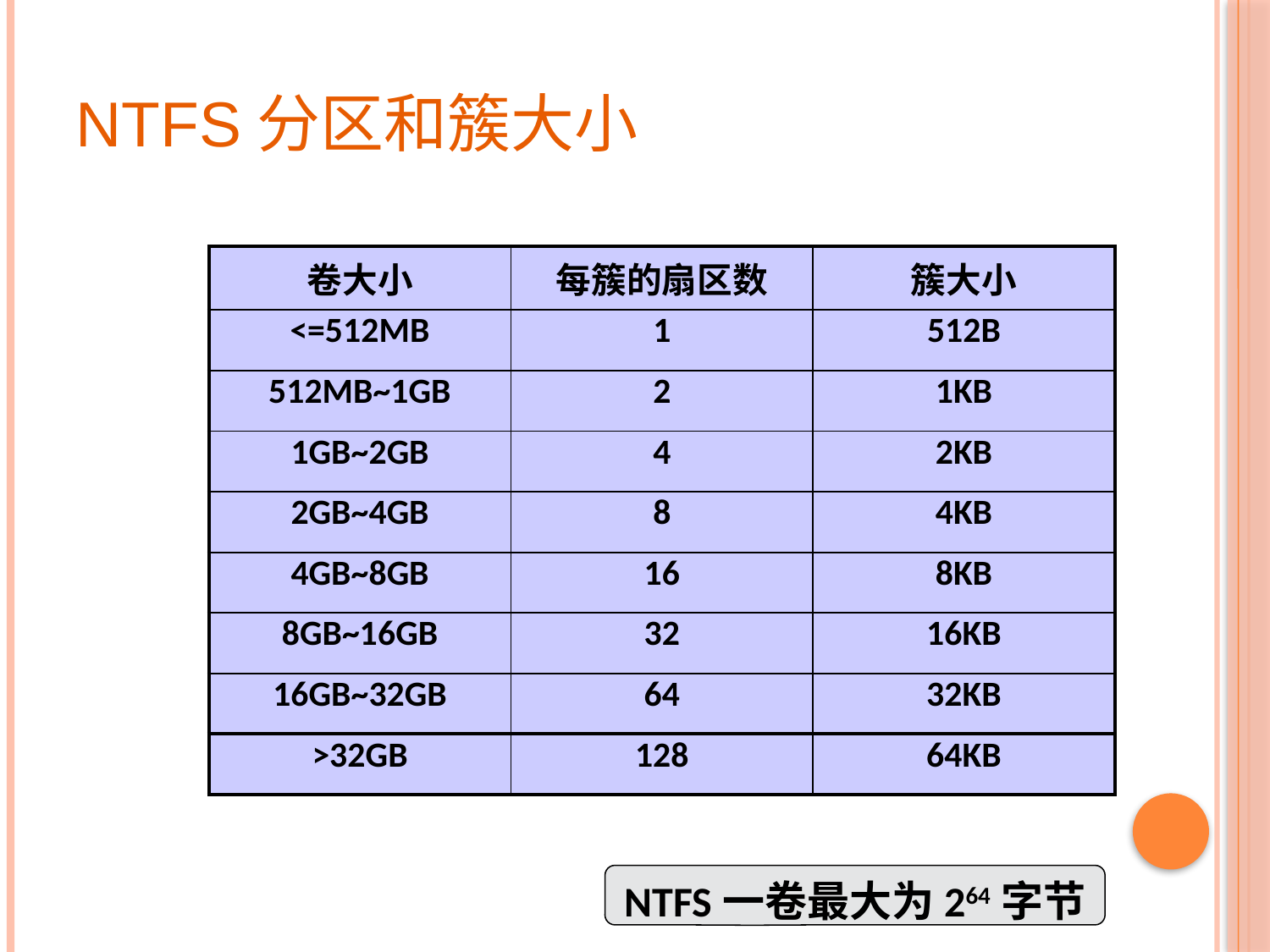

# NTFS分区和簇大小
| 卷大小 | 每簇的扇区数 | 簇大小 |
| --- | --- | --- |
| <=512MB | 1 | 512B |
| 512MB~1GB | 2 | 1KB |
| 1GB~2GB | 4 | 2KB |
| 2GB~4GB | 8 | 4KB |
| 4GB~8GB | 16 | 8KB |
| 8GB~16GB | 32 | 16KB |
| 16GB~32GB | 64 | 32KB |
| >32GB | 128 | 64KB |
NTFS一卷最大为264字节